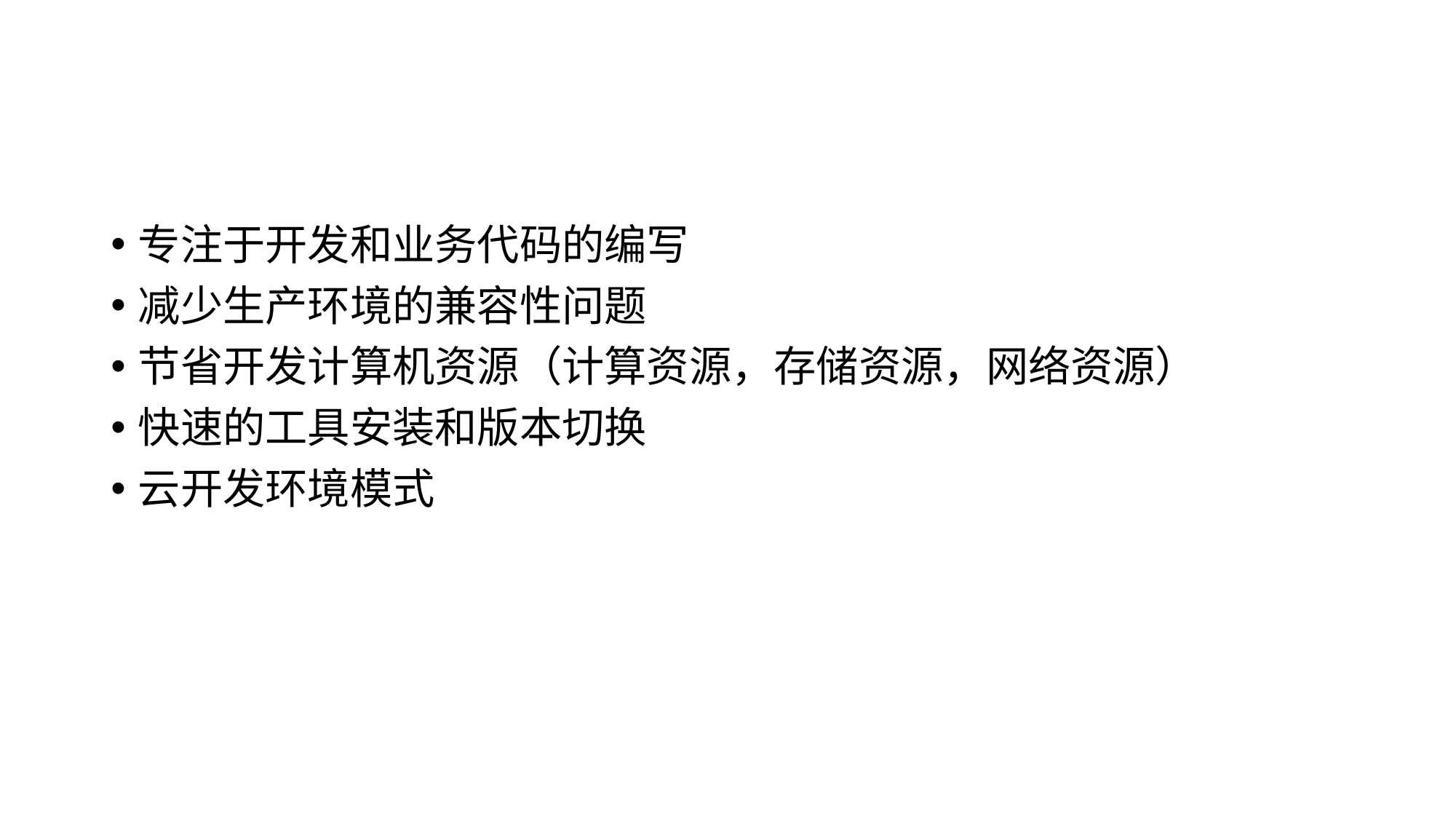

专注于开发和业务代码的编写
减少生产环境的兼容性问题
节省开发计算机资源（计算资源，存储资源，网络资源）
快速的工具安装和版本切换
云开发环境模式